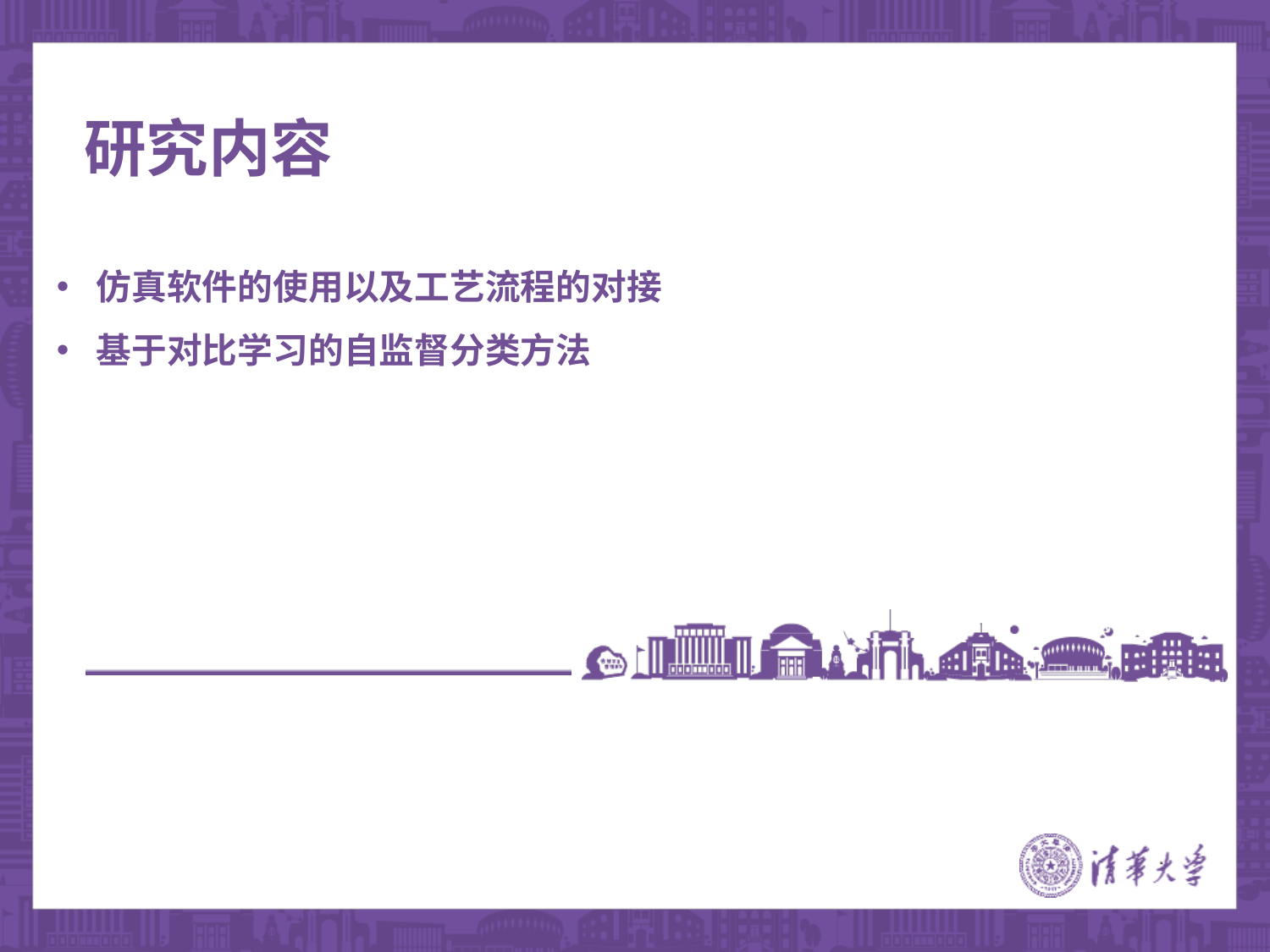

# 研究内容
仿真软件的使用以及工艺流程的对接
基于对比学习的自监督分类方法